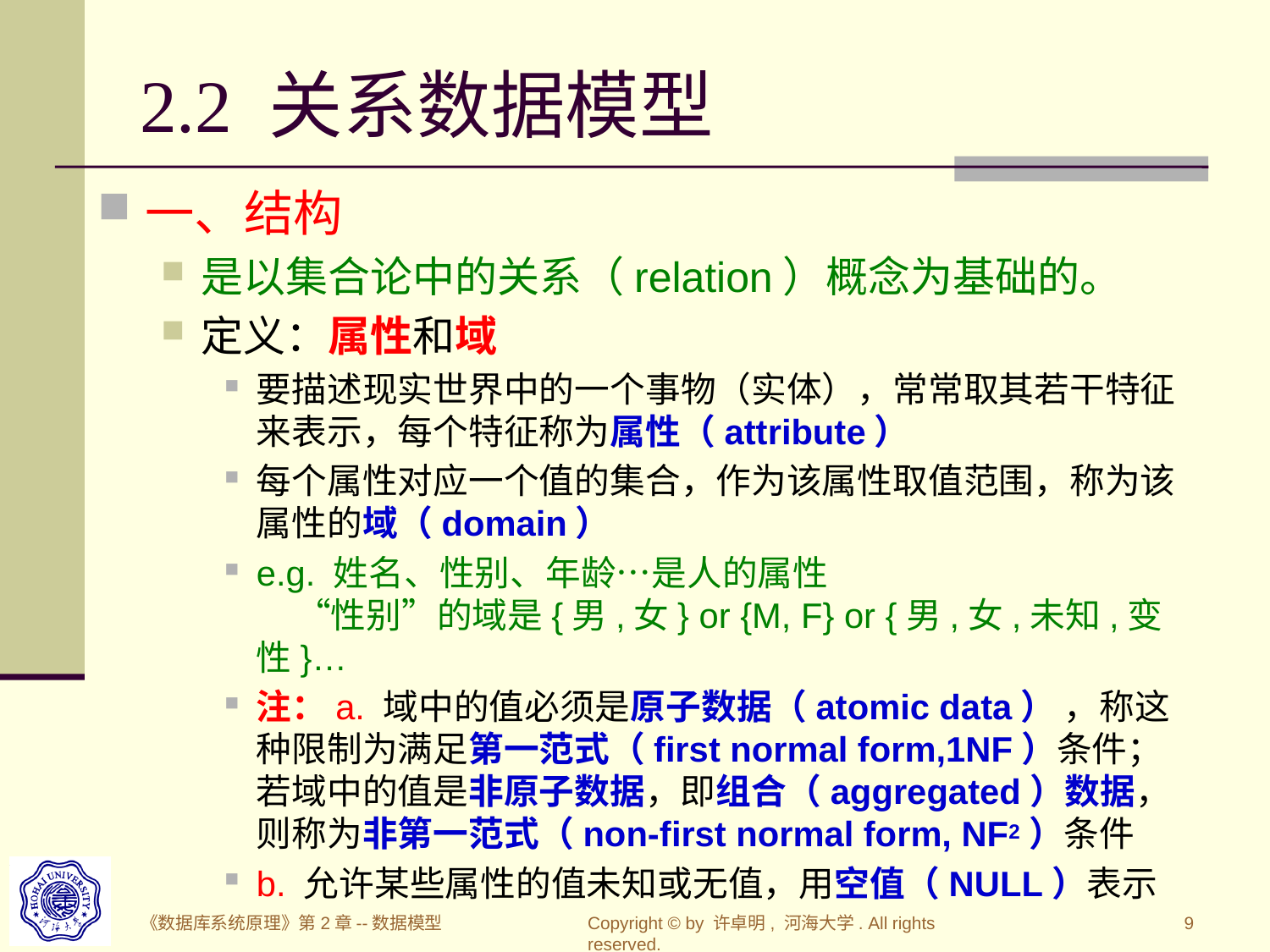

# 2.2 关系数据模型
一、结构
是以集合论中的关系（relation）概念为基础的。
定义：属性和域
要描述现实世界中的一个事物（实体），常常取其若干特征来表示，每个特征称为属性（attribute）
每个属性对应一个值的集合，作为该属性取值范围，称为该属性的域（domain）
e.g. 姓名、性别、年龄…是人的属性
     “性别”的域是{男,女} or {M, F} or {男,女,未知,变性}…
注：a. 域中的值必须是原子数据（atomic data） ，称这种限制为满足第一范式（first normal form,1NF）条件；
若域中的值是非原子数据，即组合（aggregated）数据，则称为非第一范式（non-first normal form, NF2）条件
b. 允许某些属性的值未知或无值，用空值（NULL）表示
《数据库系统原理》第2章--数据模型
Copyright © by 许卓明, 河海大学. All rights reserved.
9